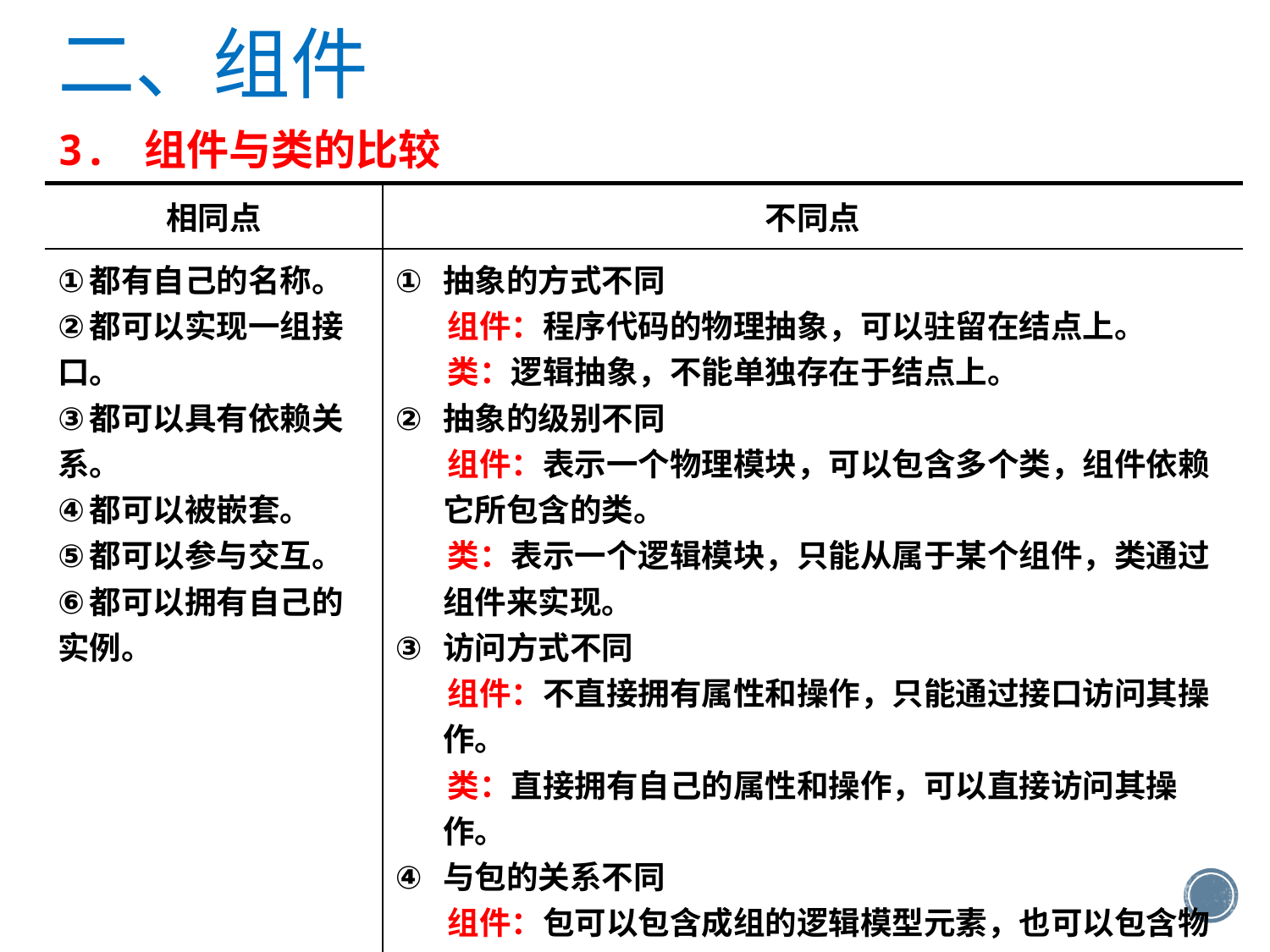

二、组件
3. 组件与类的比较
| 相同点 | 不同点 |
| --- | --- |
| 都有自己的名称。 都可以实现一组接口。 都可以具有依赖关系。 都可以被嵌套。 都可以参与交互。 都可以拥有自己的实例。 | 抽象的方式不同 组件：程序代码的物理抽象，可以驻留在结点上。 类：逻辑抽象，不能单独存在于结点上。 抽象的级别不同 组件：表示一个物理模块，可以包含多个类，组件依赖它所包含的类。 类：表示一个逻辑模块，只能从属于某个组件，类通过组件来实现。 访问方式不同 组件：不直接拥有属性和操作，只能通过接口访问其操作。 类：直接拥有自己的属性和操作，可以直接访问其操作。 与包的关系不同 组件：包可以包含成组的逻辑模型元素，也可以包含物理的组件。 类：一个类可以出现在多个组件中，但只能在一个包内定义。 |